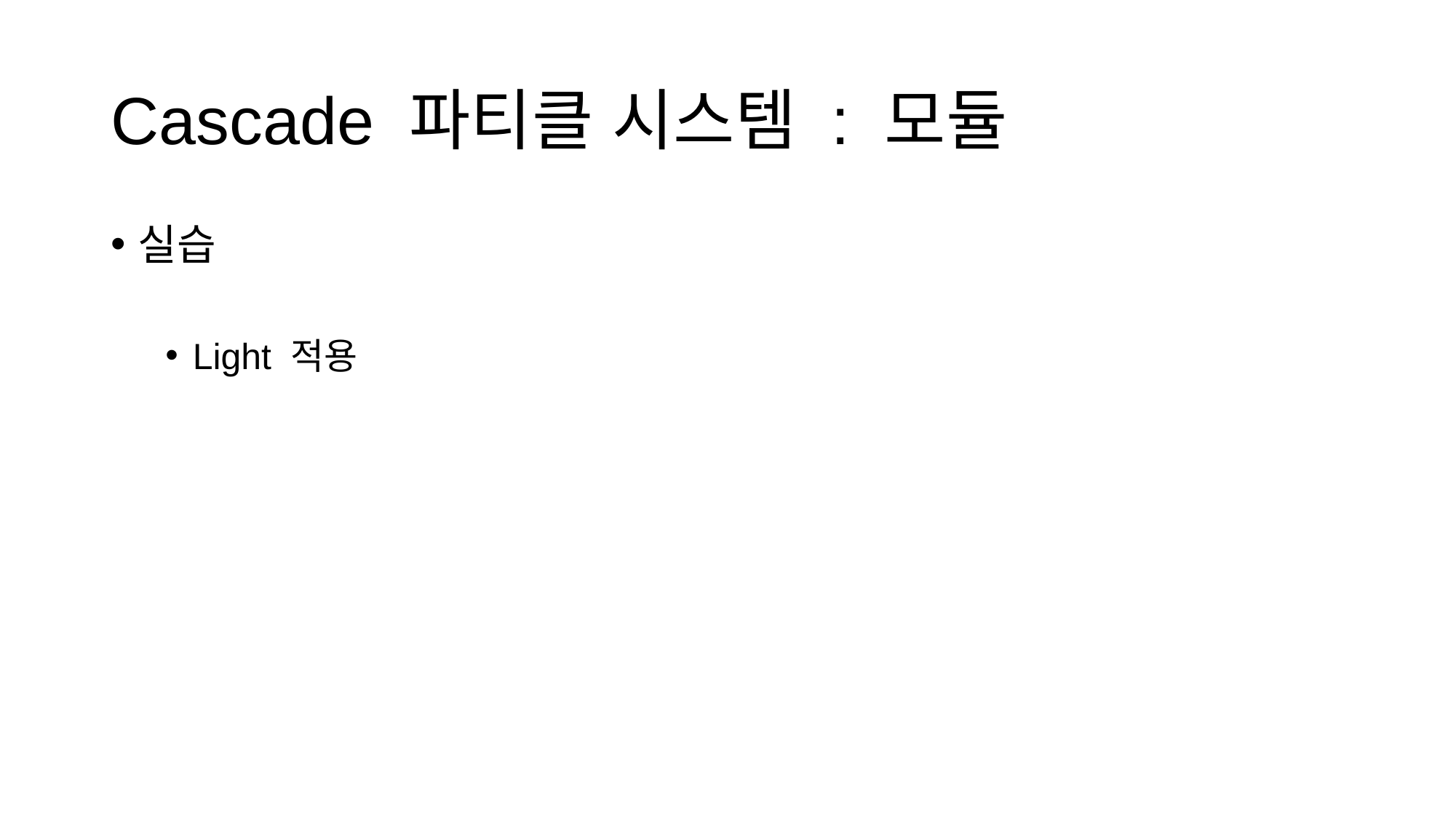

# Cascade 파티클 시스템 : 모듈
실습

Light 적용